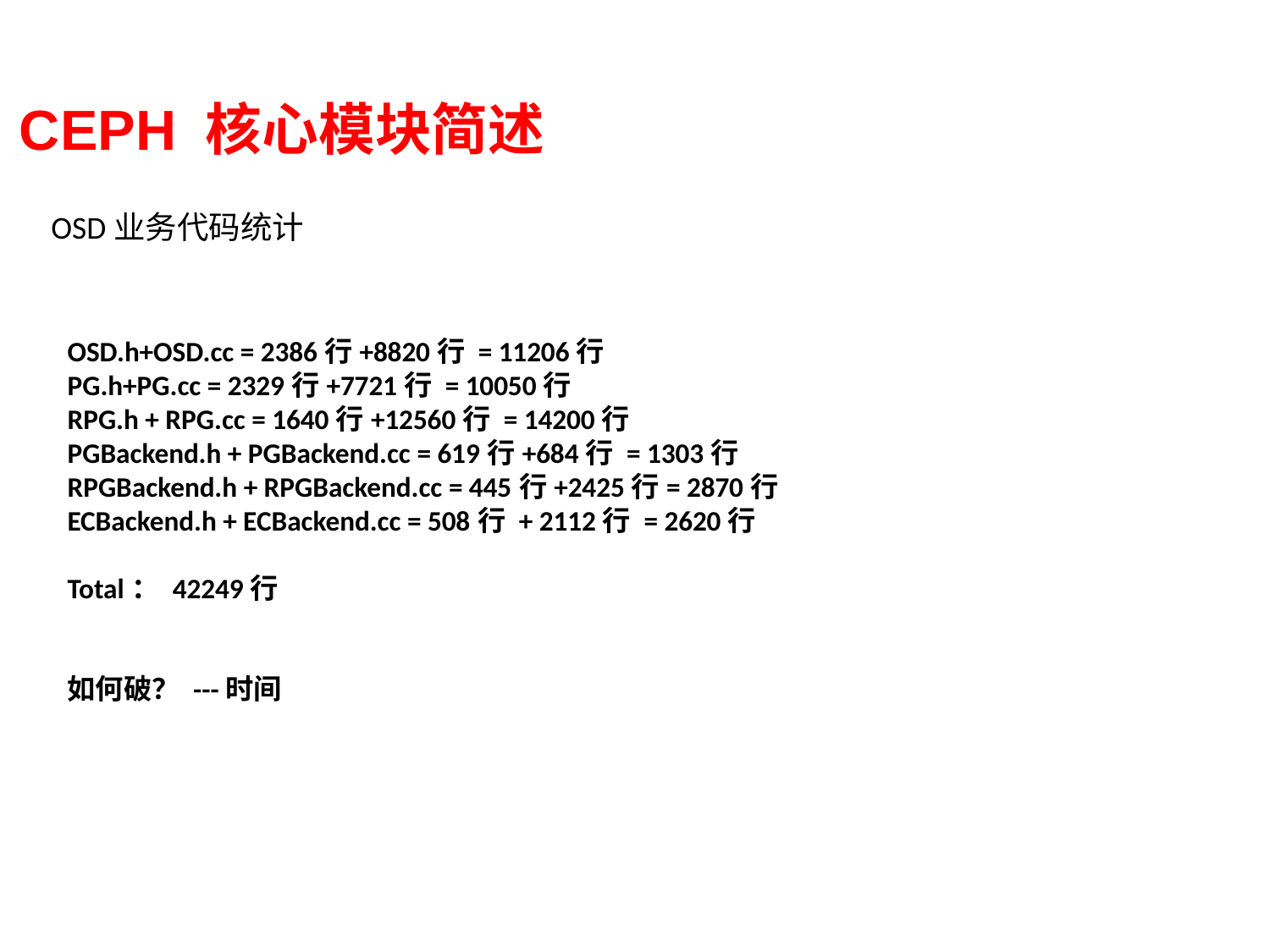

CEPH 核心模块简述
OSD业务代码统计

OSD.h+OSD.cc = 2386行+8820行 = 11206行
PG.h+PG.cc = 2329行+7721行 = 10050行
RPG.h + RPG.cc = 1640行+12560行 = 14200行
PGBackend.h + PGBackend.cc = 619行+684行 = 1303行
RPGBackend.h + RPGBackend.cc = 445行+2425行= 2870行
ECBackend.h + ECBackend.cc = 508行 + 2112行 = 2620行

Total： 42249行

如何破？ ---时间